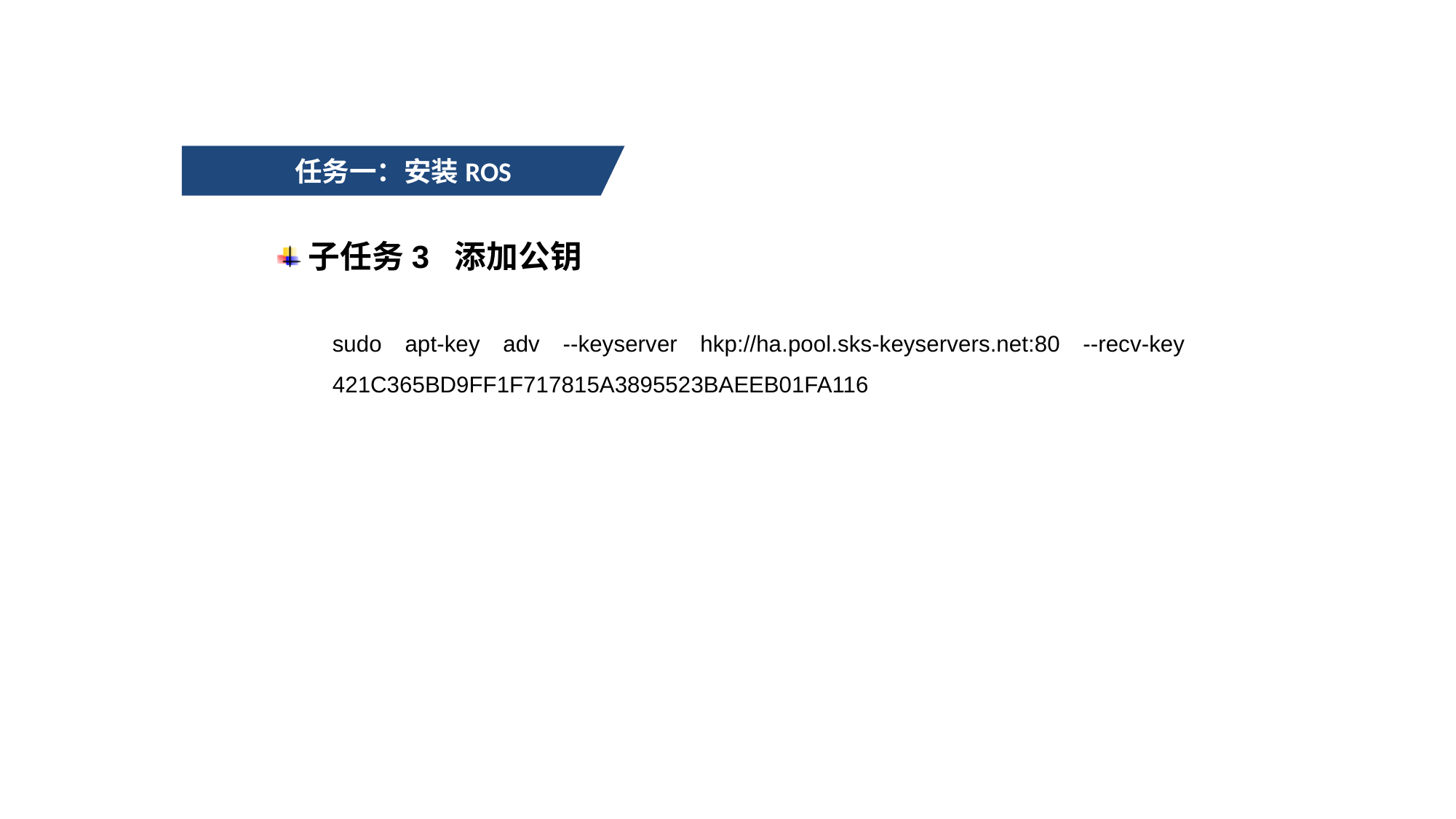

任务一：安装ROS
子任务3  添加公钥

sudo apt-key adv --keyserver hkp://ha.pool.sks-keyservers.net:80 --recv-key 421C365BD9FF1F717815A3895523BAEEB01FA116